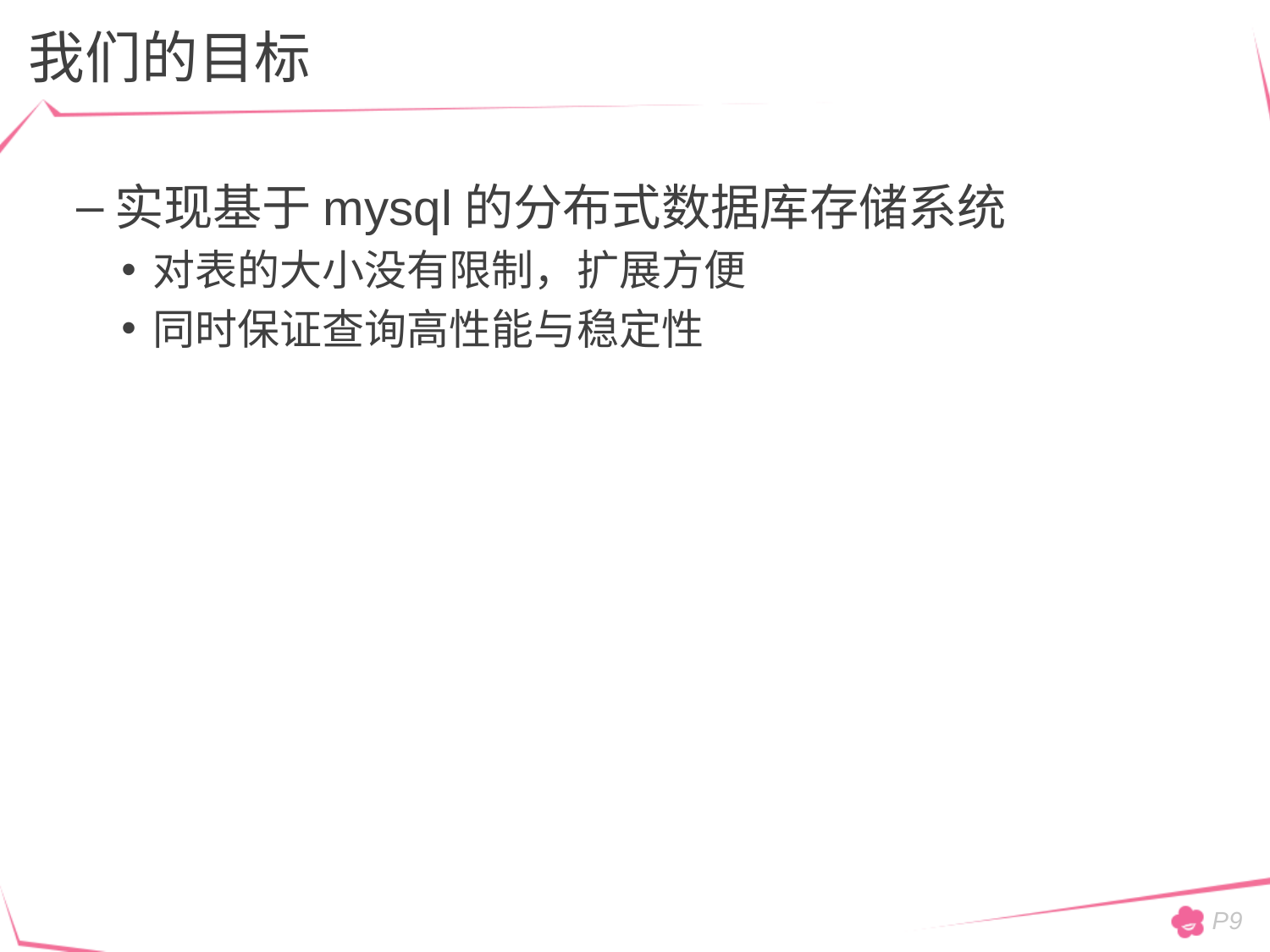

# 我们的目标
实现基于mysql的分布式数据库存储系统
对表的大小没有限制，扩展方便
同时保证查询高性能与稳定性

P9